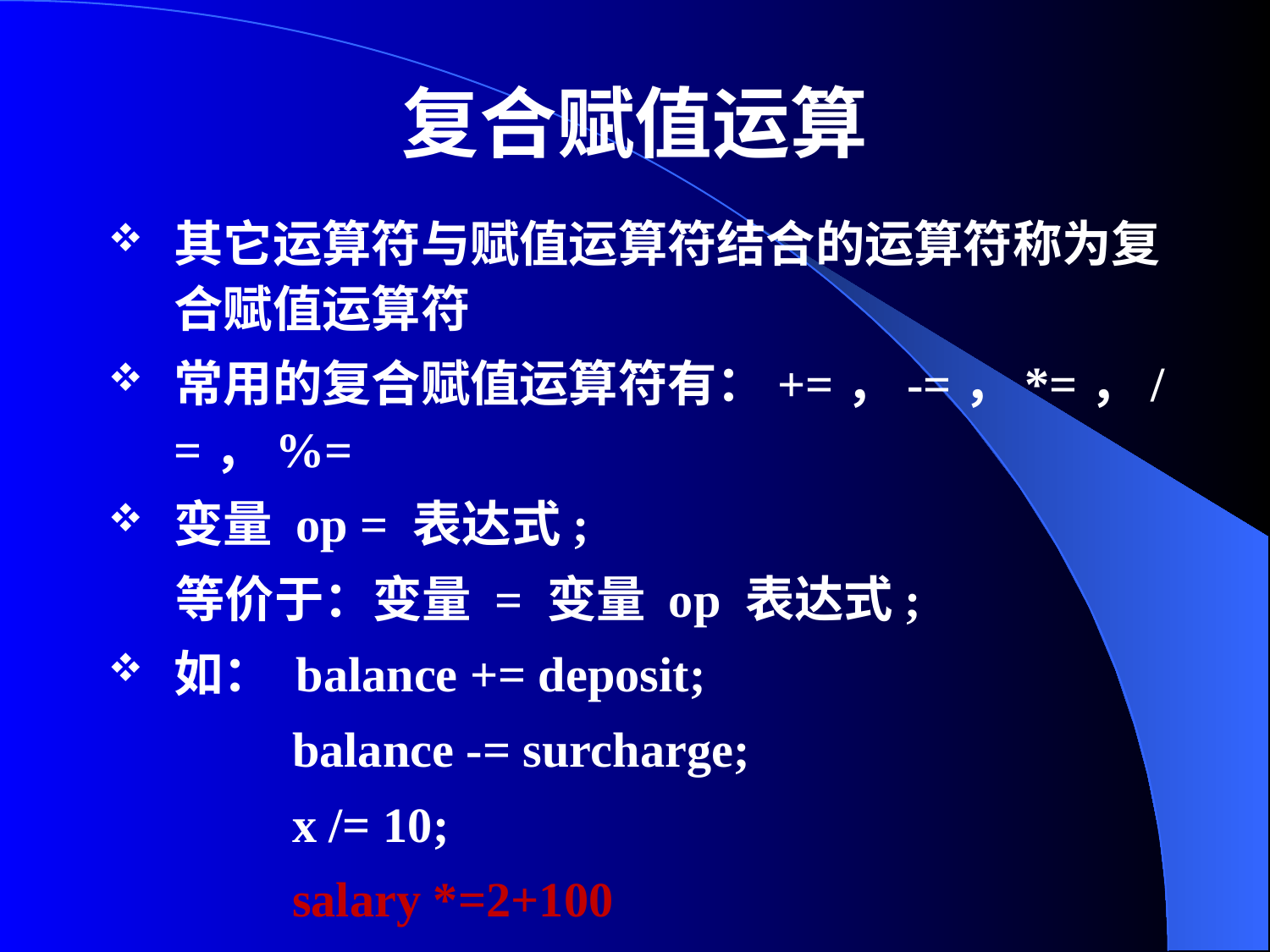

# 复合赋值运算
其它运算符与赋值运算符结合的运算符称为复合赋值运算符
常用的复合赋值运算符有：+=，-=，*=，/=，%=
变量 op = 表达式;
     等价于：变量 = 变量 op 表达式;
如： balance += deposit;
               balance -= surcharge;
               x /= 10;
               salary *=2+100
//salary= salary *(2+100);;